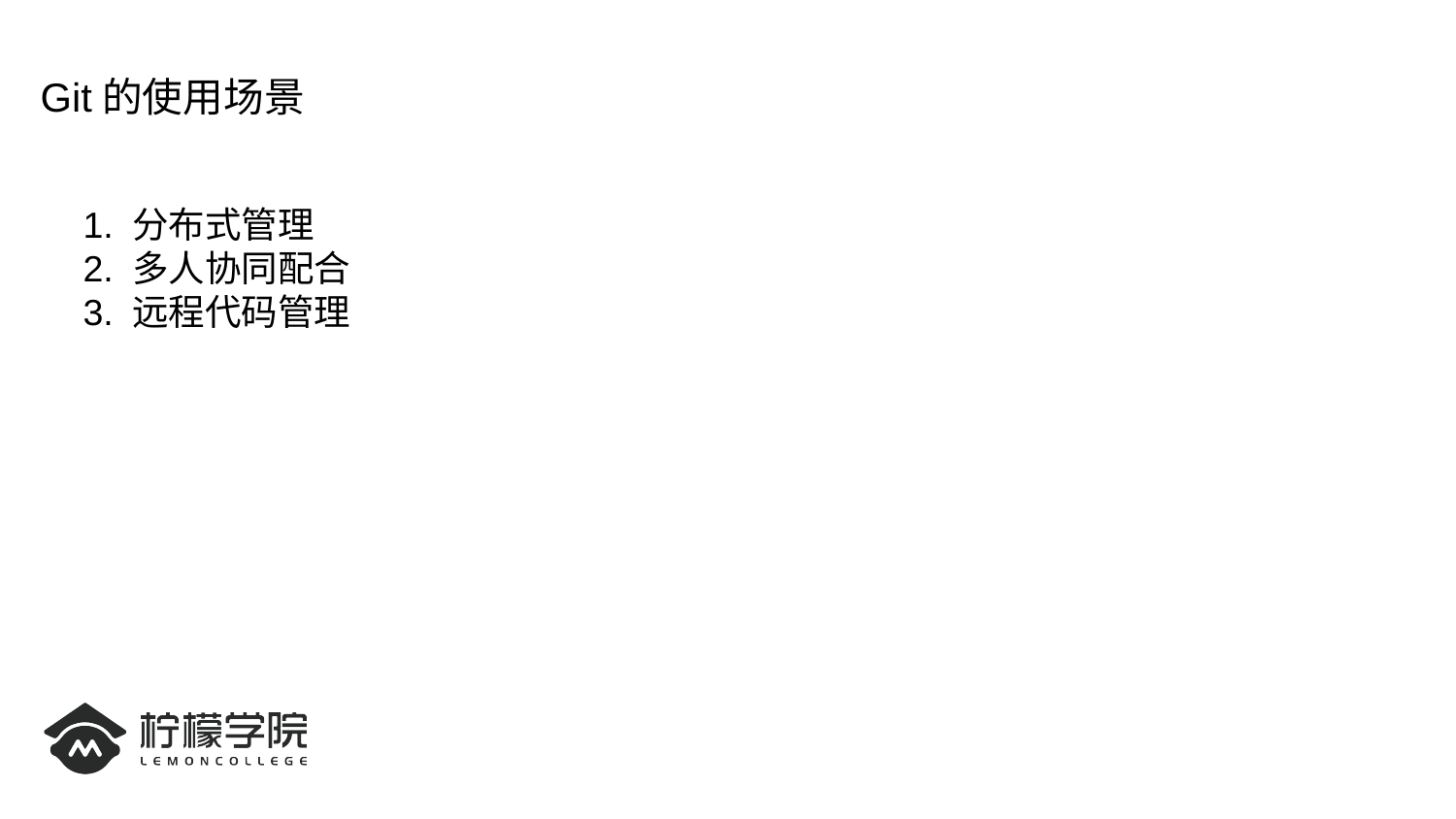

Git的使用场景

1. 分布式管理
2. 多人协同配合
3. 远程代码管理